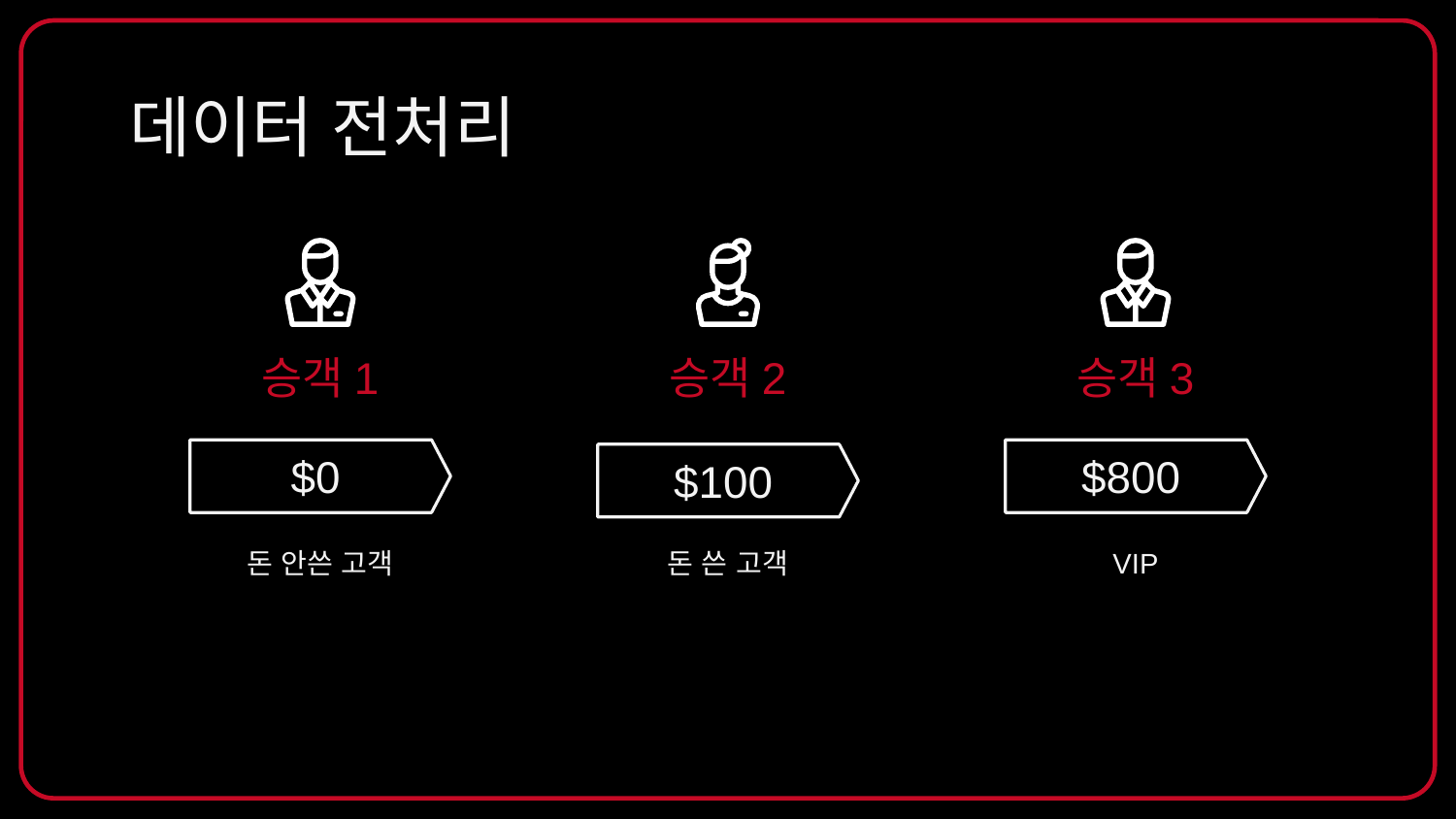

데이터 전처리

승객1
승객2
승객3
$0
$800
$100
돈 안쓴 고객
돈 쓴 고객
VIP
0017